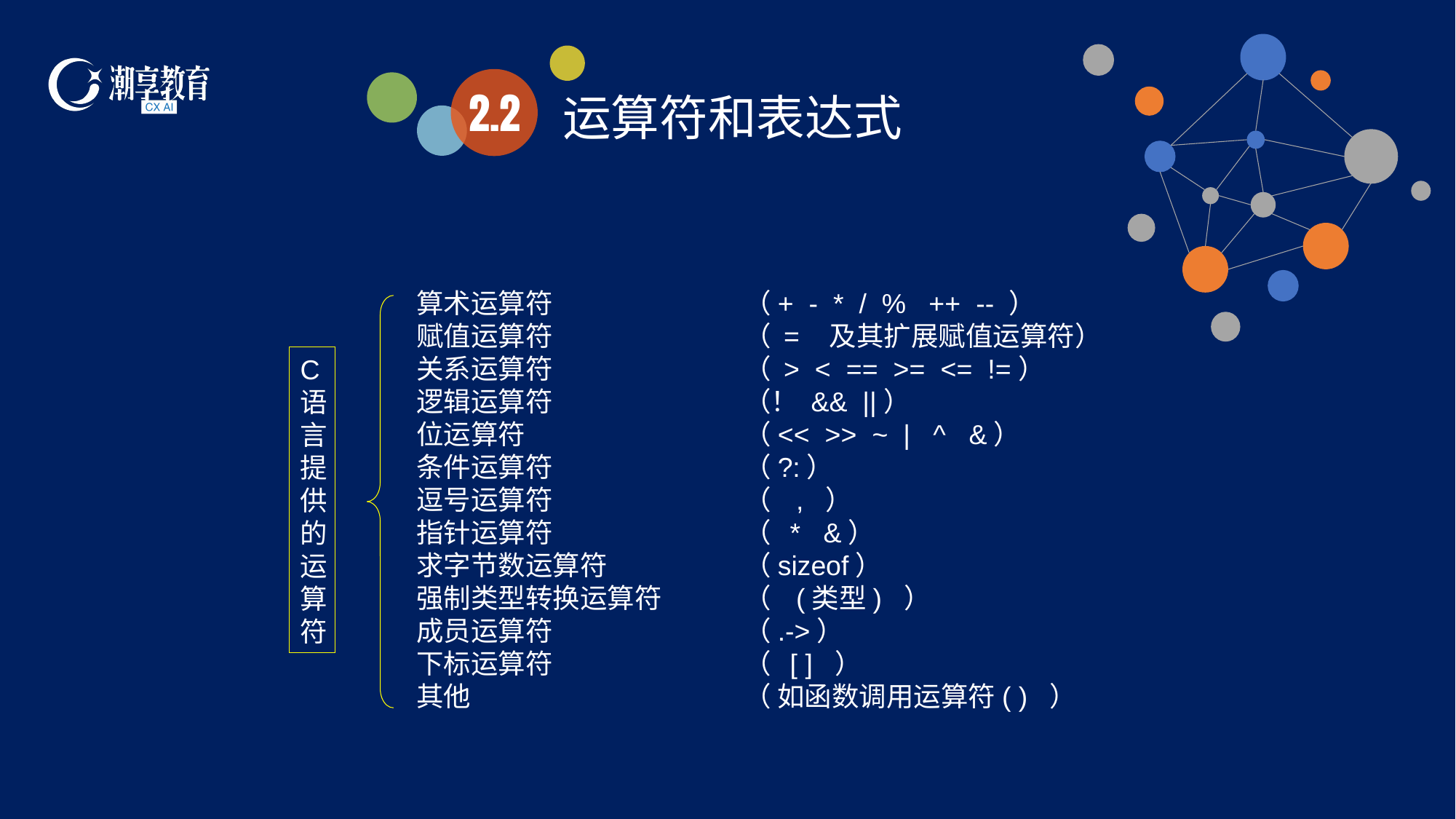

2.2

运算符和表达式
算术运算符		（+  -  *  /  %   ++  -- ）
赋值运算符		（ =   及其扩展赋值运算符）
关系运算符		（ >  <  ==  >=  <=  !=）
逻辑运算符		（！ &&  ||）
位运算符		（<<  >>  ~  |   ^   &）
条件运算符		（?:）
逗号运算符		（   ,  ）
指针运算符		（  *   &）
求字节数运算符		（sizeof）
强制类型转换运算符	（   (类型)  ）
成员运算符  		（.->）
下标运算符		（  [ ]  ）
其他   			（ 如函数调用运算符( )  ）

C语言提供的运算符